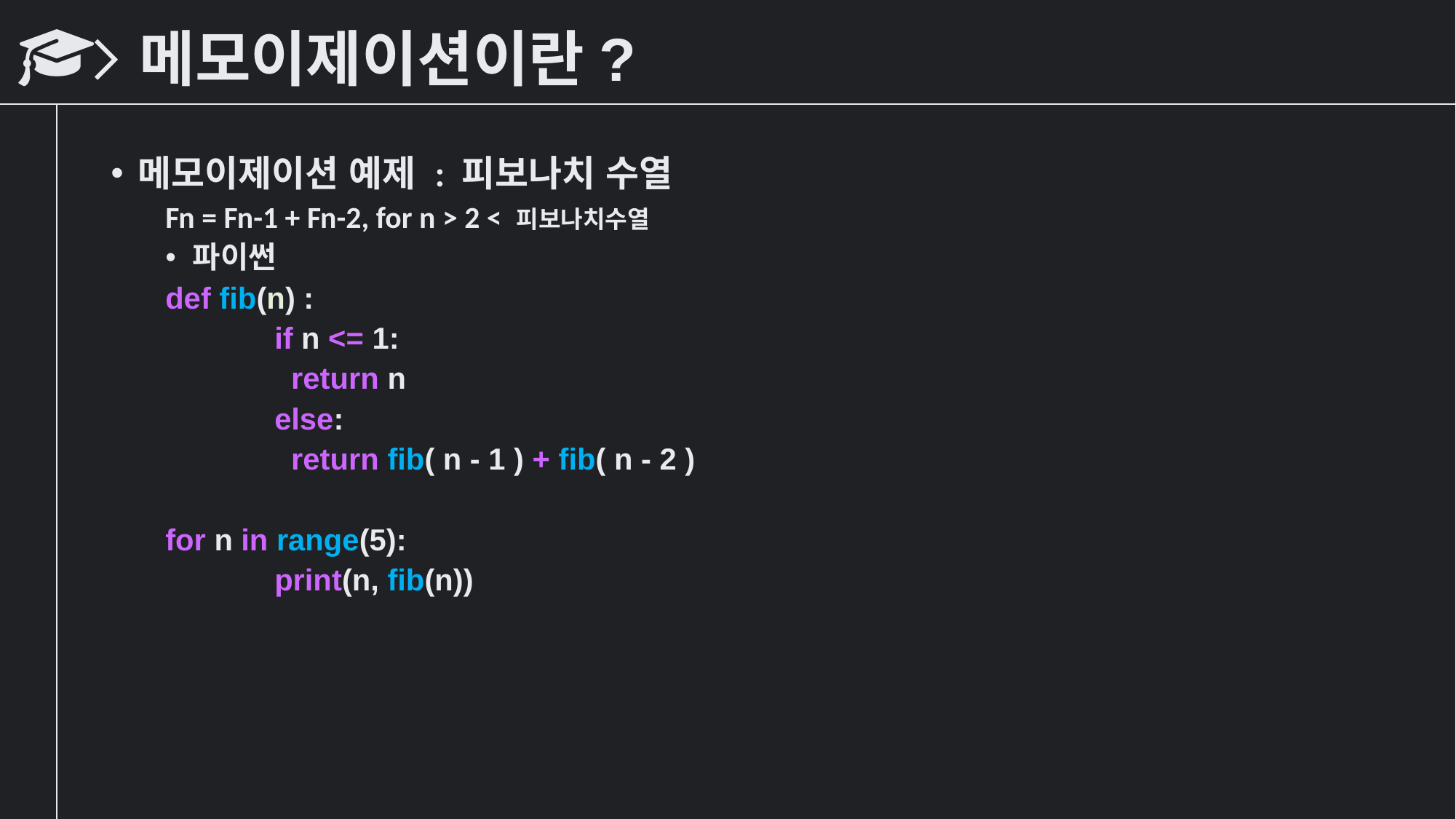

# 메모이제이션이란?
메모이제이션 예제 : 피보나치 수열
Fn = Fn-1 + Fn-2, for n > 2 < 피보나치수열
파이썬
def fib(n) :
	if n <= 1:
	  return n
	else:
	  return fib( n - 1 ) + fib( n - 2 )

for n in range(5):
	print(n, fib(n))